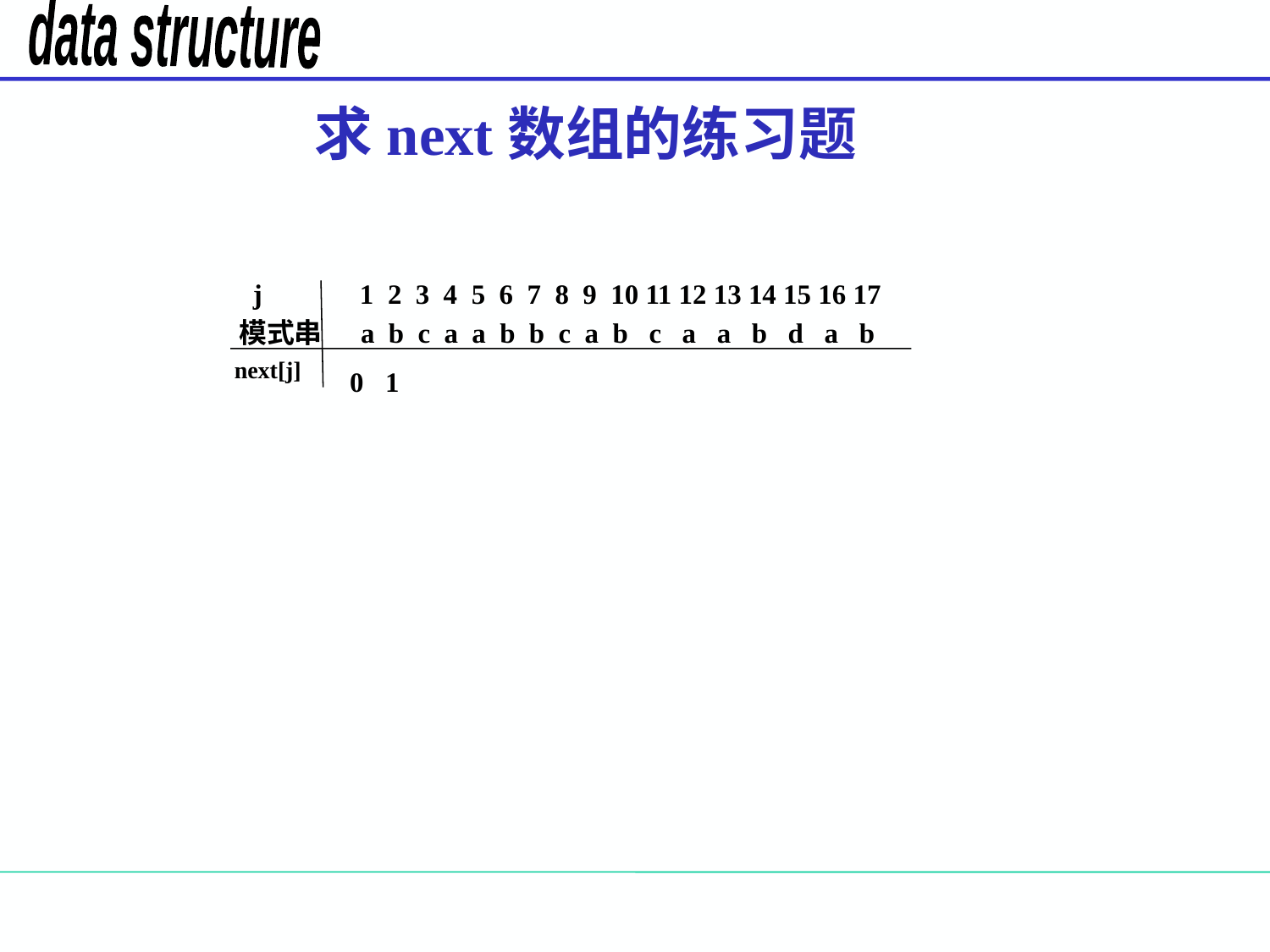

# 求next数组的练习题
  j              1  2  3  4  5  6  7  8  9  10 11 12 13 14 15 16 17
模式串     a  b  c  a  a  b  b  c  a  b   c   a   a   b   d   a   b

next[j]
0
1